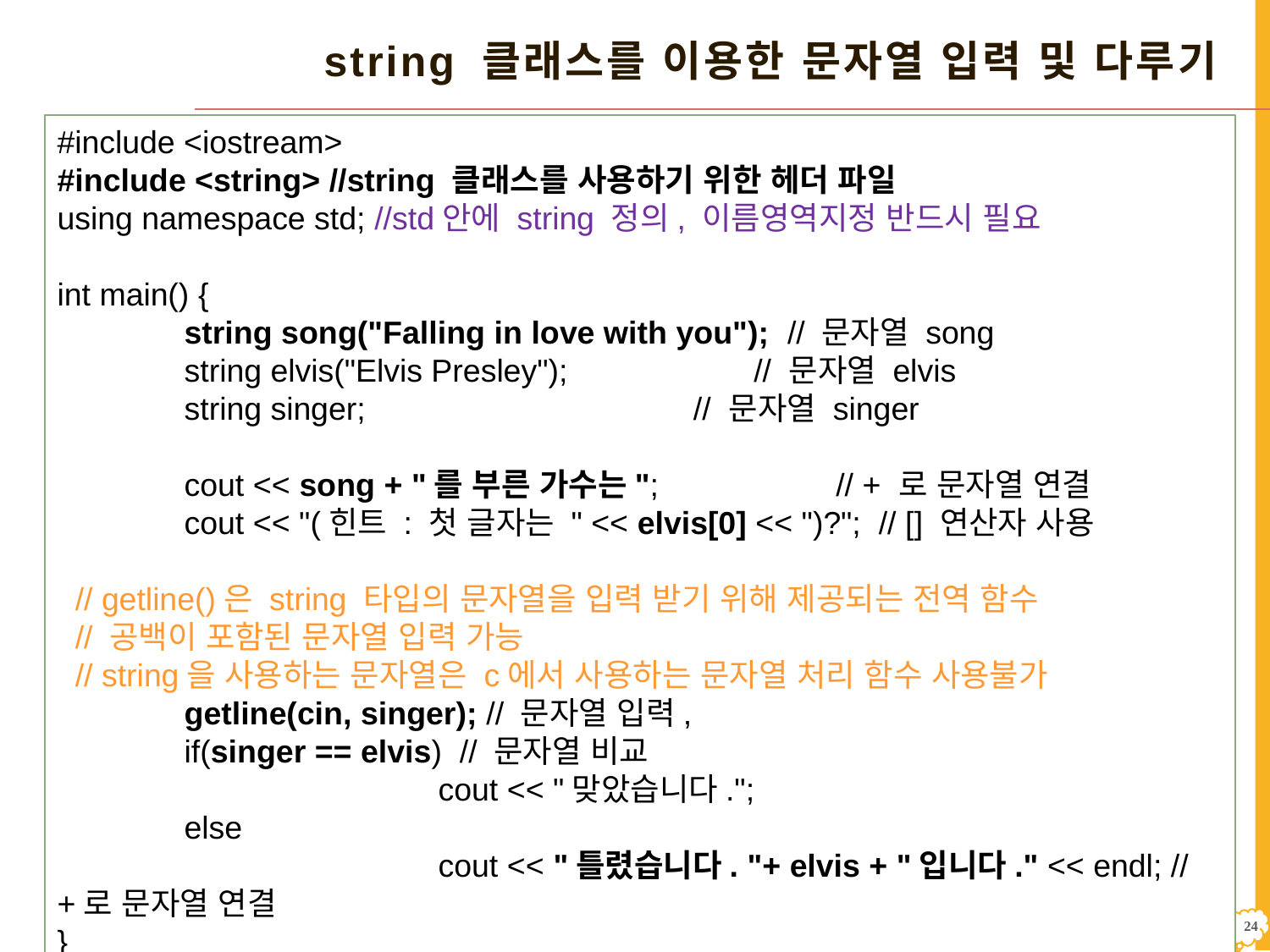

# string 클래스를 이용한 문자열 입력 및 다루기
#include <iostream>
#include <string> //string 클래스를 사용하기 위한 헤더 파일
using namespace std; //std안에 string 정의, 이름영역지정 반드시 필요

int main() {
	string song("Falling in love with you");  // 문자열 song
	string elvis("Elvis Presley");                     // 문자열 elvis
	string singer;                                     // 문자열 singer

	cout << song + "를 부른 가수는";                    // + 로 문자열 연결
	cout << "(힌트 : 첫 글자는 " << elvis[0] << ")?";  // [] 연산자 사용

  // getline()은 string 타입의 문자열을 입력 받기 위해 제공되는 전역 함수
  // 공백이 포함된 문자열 입력 가능
  // string을 사용하는 문자열은 c에서 사용하는 문자열 처리 함수 사용불가
	getline(cin, singer); // 문자열 입력,
	if(singer == elvis)  // 문자열 비교
			cout << "맞았습니다.";
	else
			cout << "틀렸습니다. "+ elvis + "입니다." << endl; // +로 문자열 연결
}
Falling in love with you를 부른 가수는(힌트 : 첫글자는 E)?Elvis Pride
틀렸습니다. Elvis Presley입니다.
24